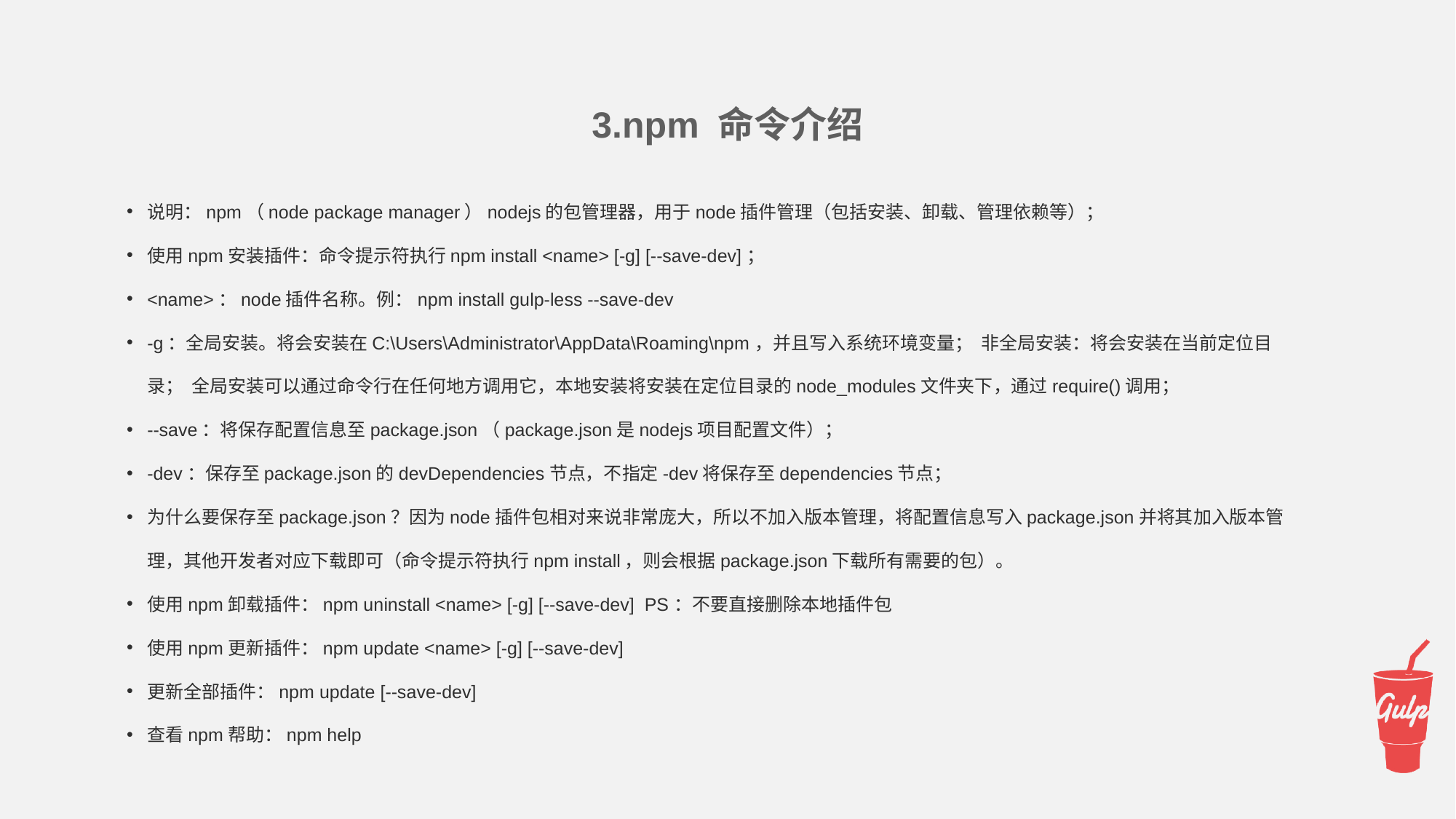

3.npm 命令介绍
说明：npm（node package manager）nodejs的包管理器，用于node插件管理（包括安装、卸载、管理依赖等）；
使用npm安装插件：命令提示符执行npm install <name> [-g] [--save-dev]；
<name>：node插件名称。例：npm install gulp-less --save-dev
-g：全局安装。将会安装在C:\Users\Administrator\AppData\Roaming\npm，并且写入系统环境变量；  非全局安装：将会安装在当前定位目录；  全局安装可以通过命令行在任何地方调用它，本地安装将安装在定位目录的node_modules文件夹下，通过require()调用；
--save：将保存配置信息至package.json（package.json是nodejs项目配置文件）；
-dev：保存至package.json的devDependencies节点，不指定-dev将保存至dependencies节点；
为什么要保存至package.json？因为node插件包相对来说非常庞大，所以不加入版本管理，将配置信息写入package.json并将其加入版本管理，其他开发者对应下载即可（命令提示符执行npm install，则会根据package.json下载所有需要的包）。
使用npm卸载插件：npm uninstall <name> [-g] [--save-dev]  PS：不要直接删除本地插件包
使用npm更新插件：npm update <name> [-g] [--save-dev]
更新全部插件：npm update [--save-dev]
查看npm帮助：npm help